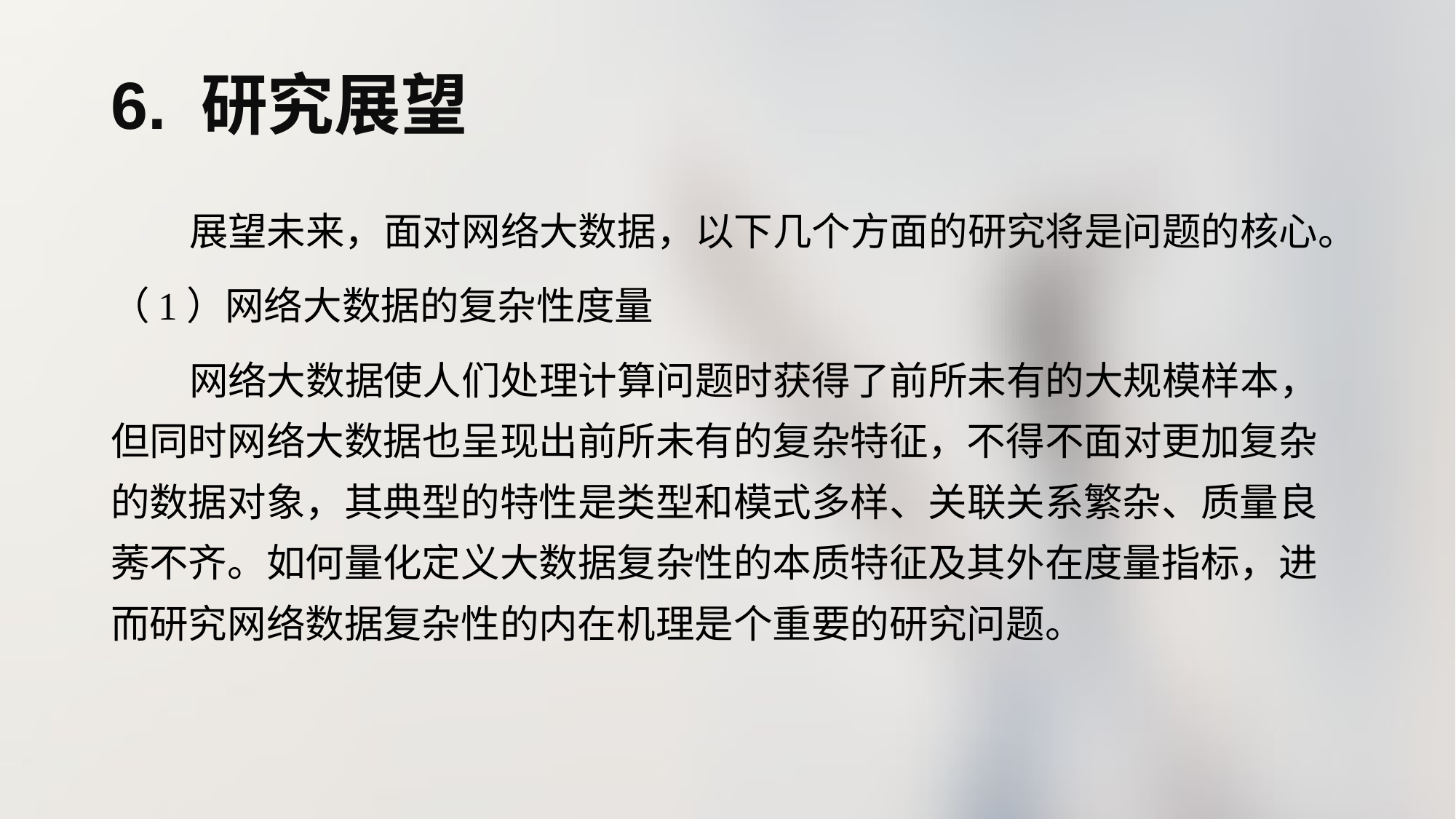

6. 研究展望
        展望未来，面对网络大数据，以下几个方面的研究将是问题的核心。
（1）网络大数据的复杂性度量
        网络大数据使人们处理计算问题时获得了前所未有的大规模样本，但同时网络大数据也呈现出前所未有的复杂特征，不得不面对更加复杂的数据对象，其典型的特性是类型和模式多样、关联关系繁杂、质量良莠不齐。如何量化定义大数据复杂性的本质特征及其外在度量指标，进而研究网络数据复杂性的内在机理是个重要的研究问题。